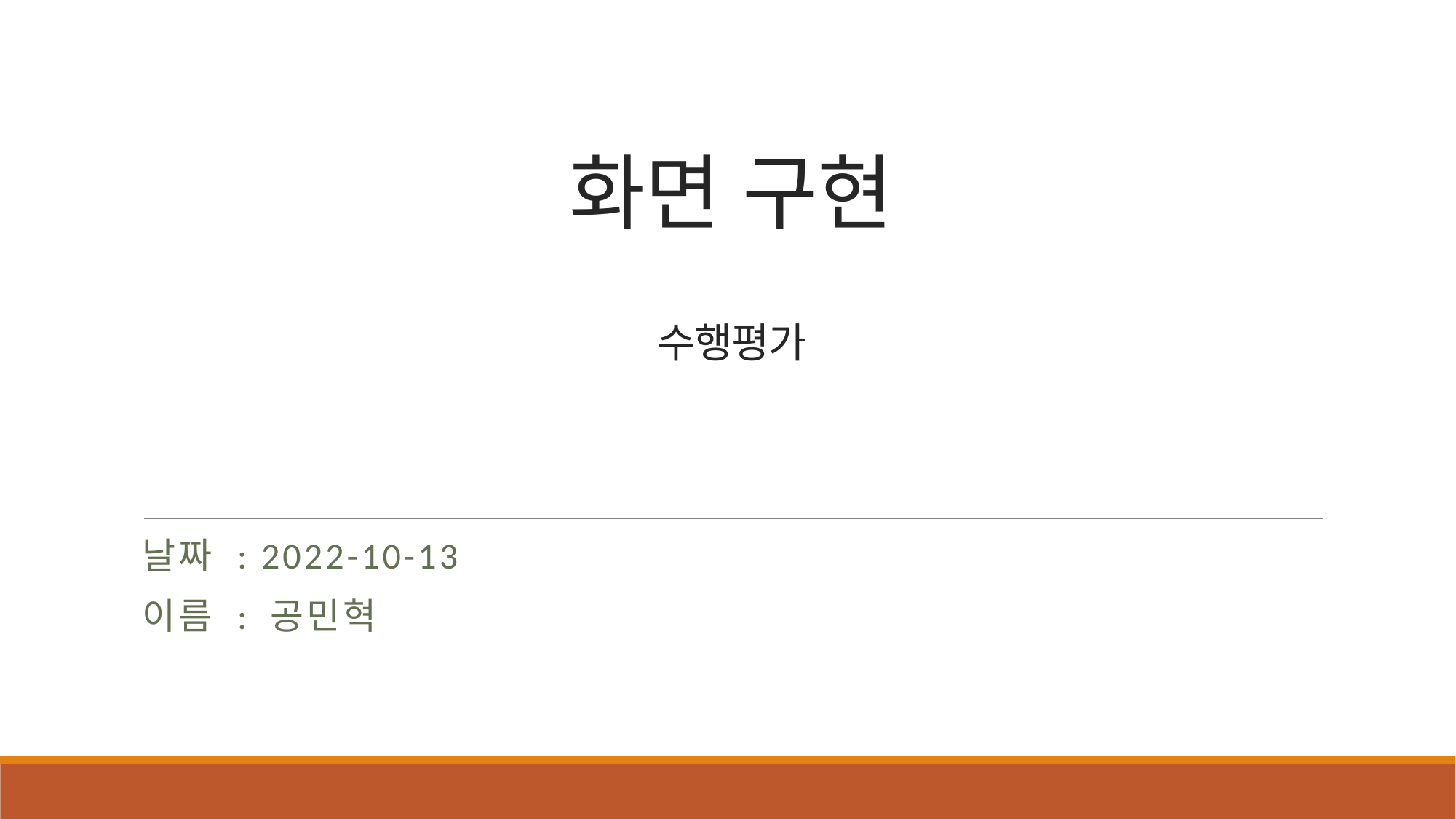

# 화면 구현 수행평가
날짜 : 2022-10-13
이름 : 공민혁